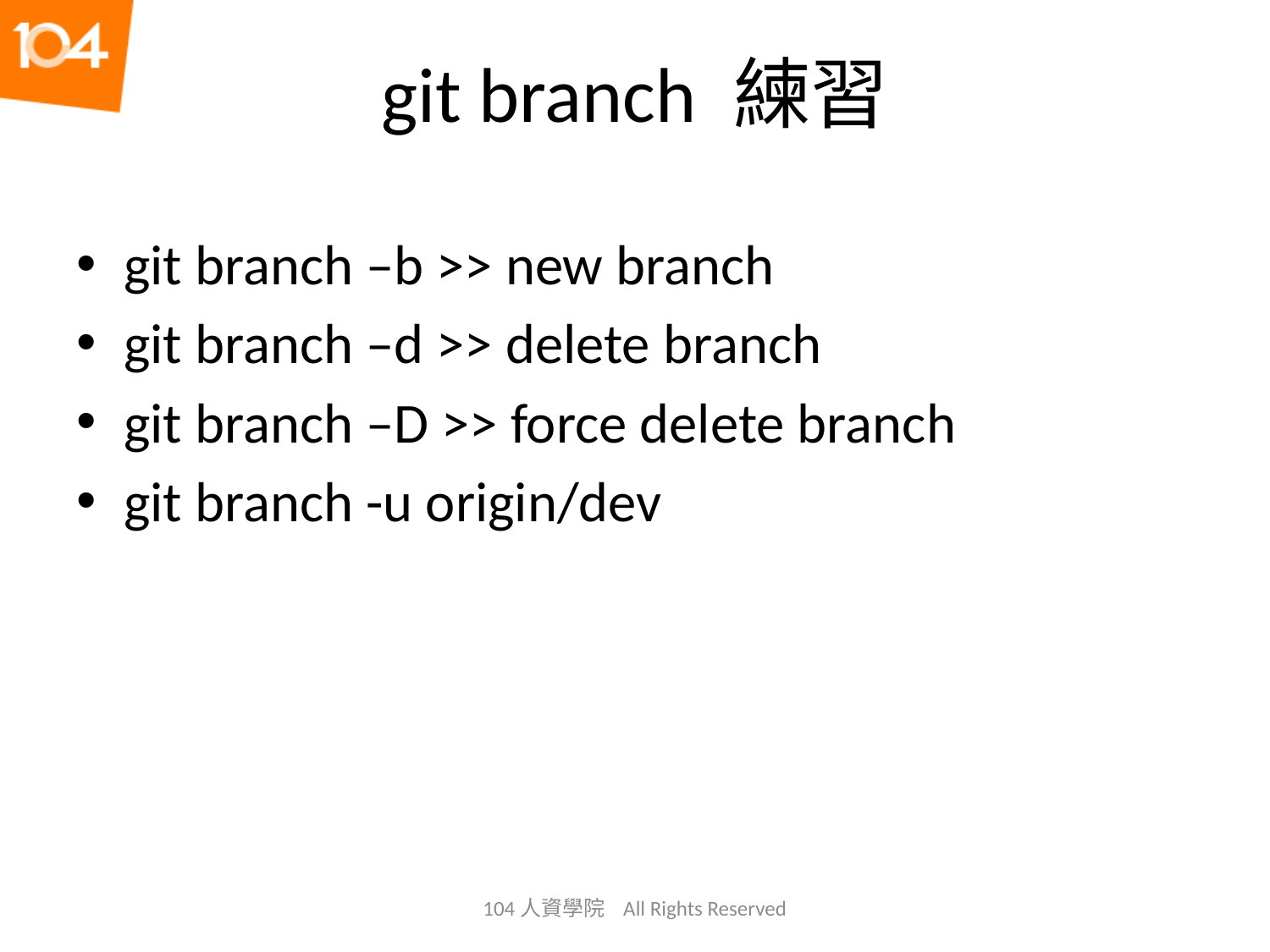

# git branch 練習
git branch –b >> new branch
git branch –d >> delete branch
git branch –D >> force delete branch
git branch -u origin/dev

104人資學院  All Rights Reserved